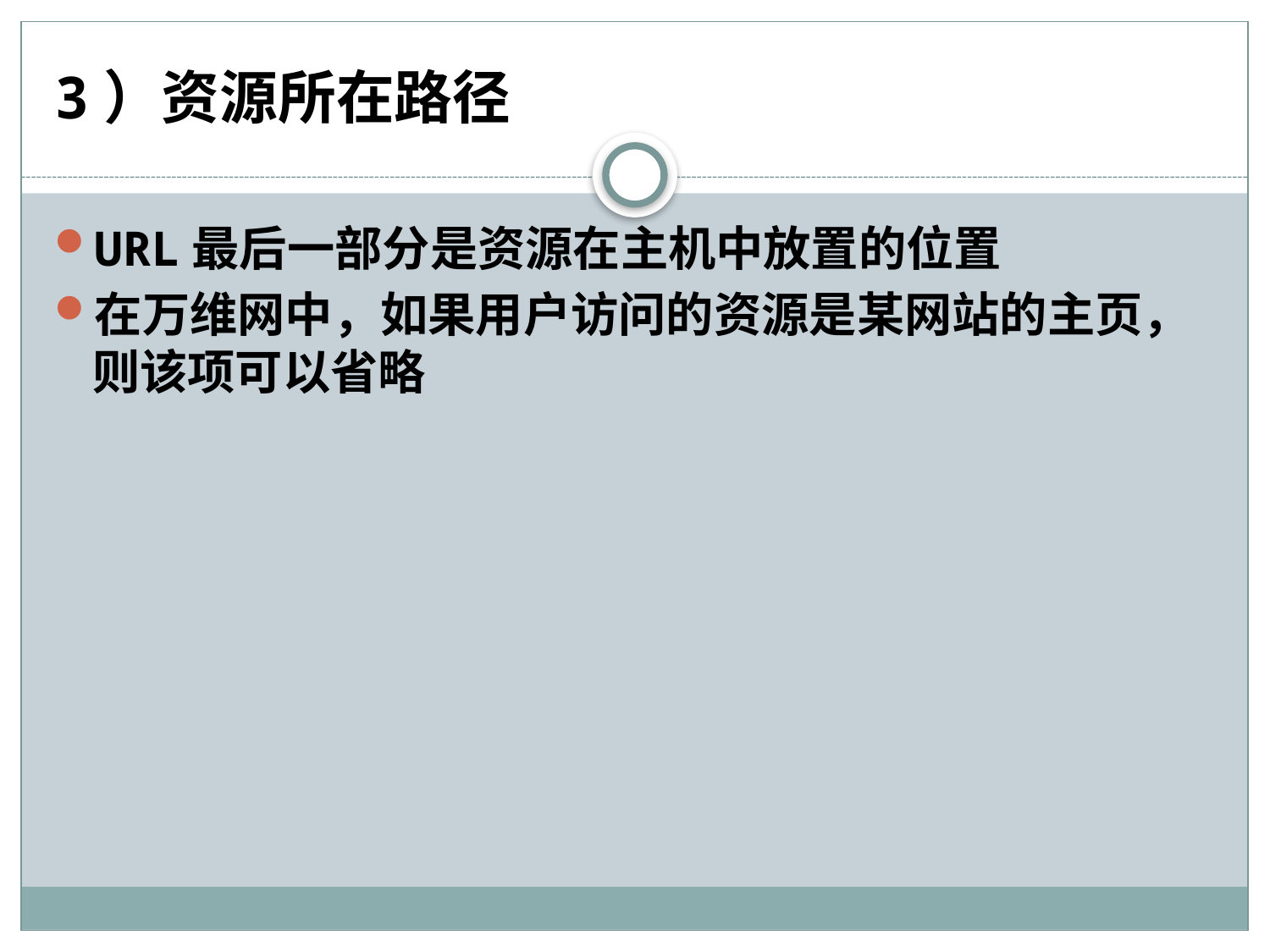

# 3）资源所在路径
URL最后一部分是资源在主机中放置的位置
在万维网中，如果用户访问的资源是某网站的主页，则该项可以省略